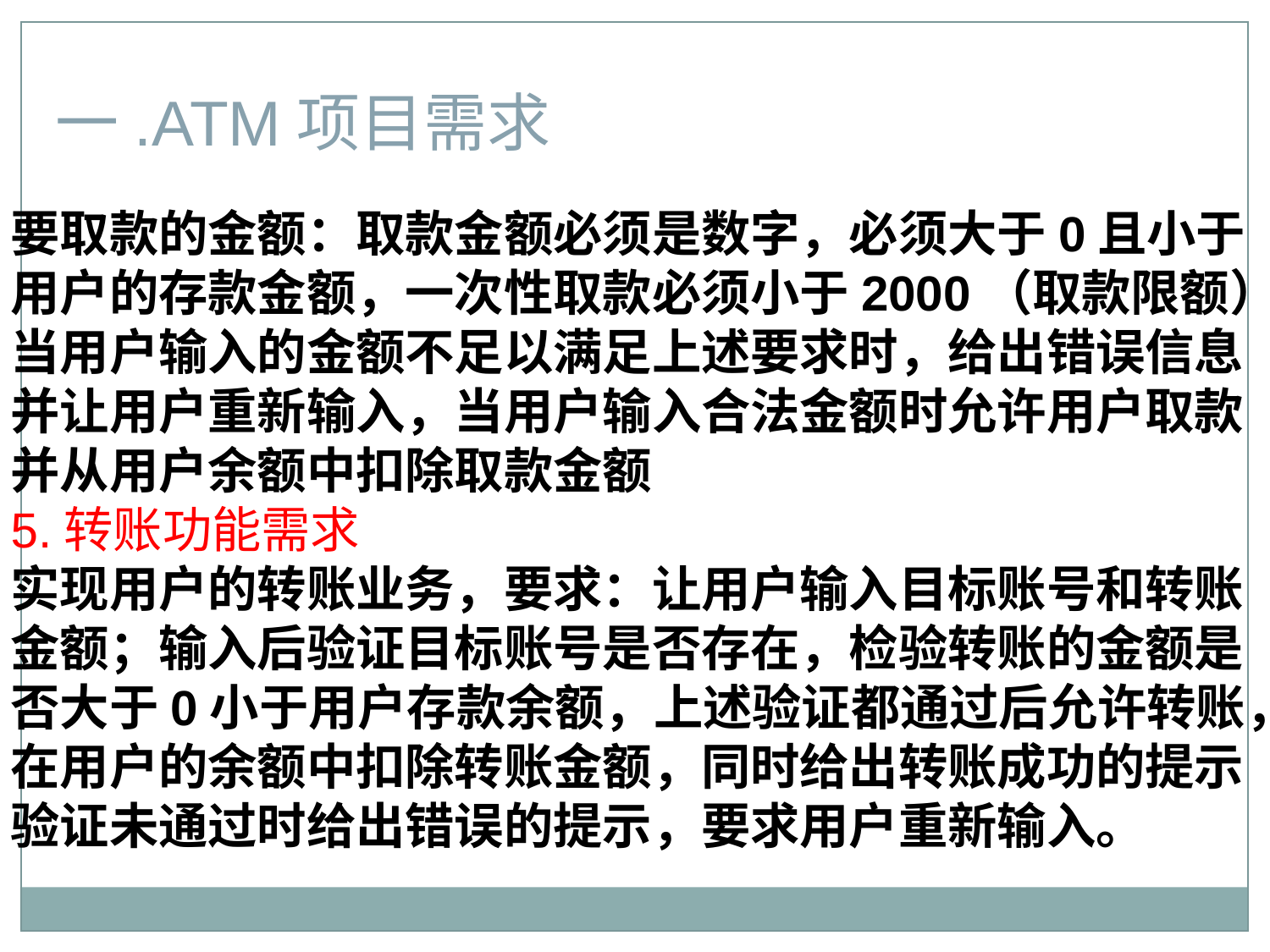

一.ATM项目需求
要取款的金额：取款金额必须是数字，必须大于0且小于
用户的存款金额，一次性取款必须小于2000（取款限额）
当用户输入的金额不足以满足上述要求时，给出错误信息
并让用户重新输入，当用户输入合法金额时允许用户取款
并从用户余额中扣除取款金额
5.转账功能需求
实现用户的转账业务，要求：让用户输入目标账号和转账
金额；输入后验证目标账号是否存在，检验转账的金额是
否大于0小于用户存款余额，上述验证都通过后允许转账，
在用户的余额中扣除转账金额，同时给出转账成功的提示
验证未通过时给出错误的提示，要求用户重新输入。